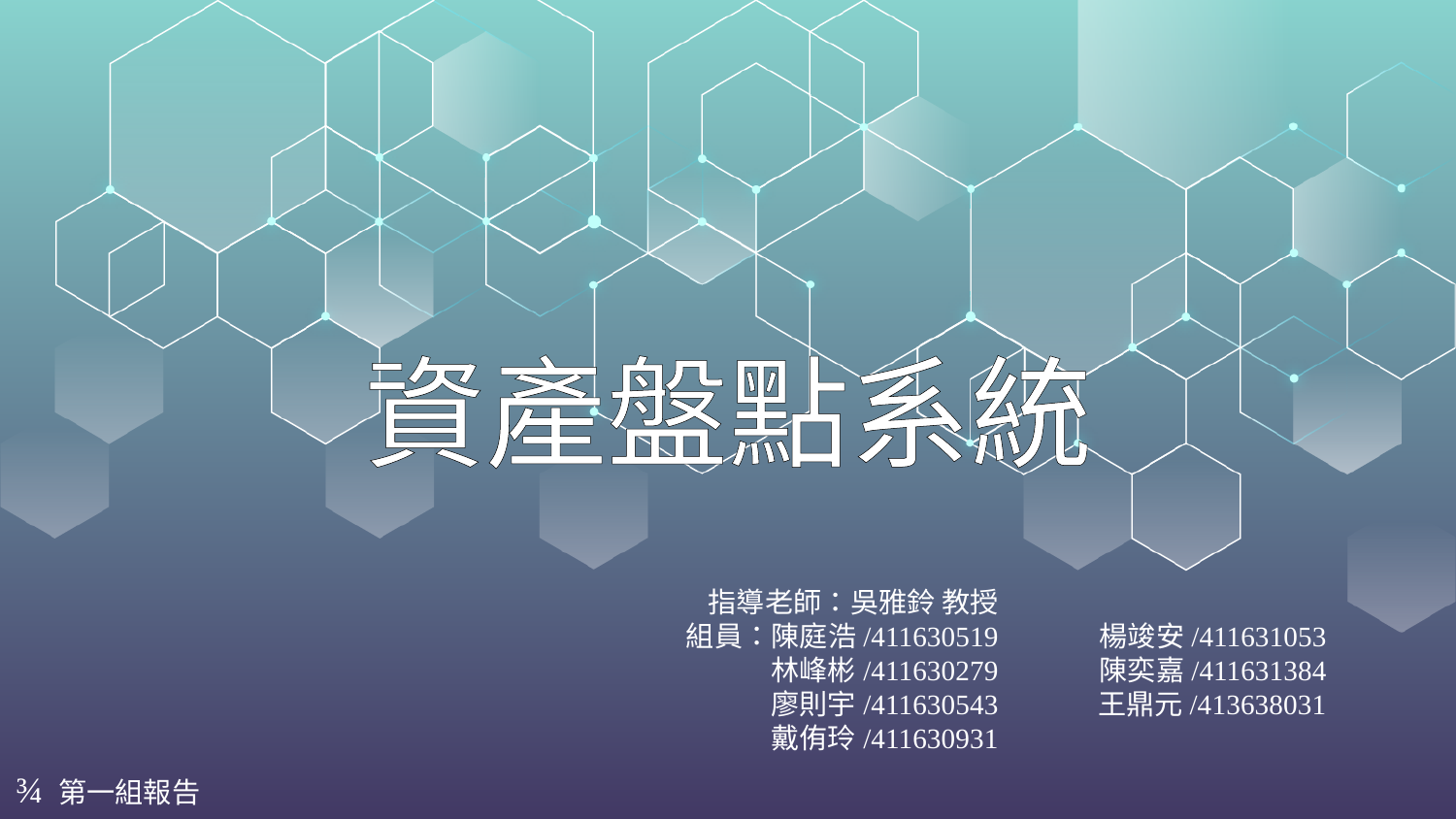

# 資產盤點系統
指導老師：吳雅鈴 教授
組員：陳庭浩/411630519
林峰彬/411630279
廖則宇/411630543
戴侑玲/411630931

楊竣安/411631053
陳奕嘉/411631384
王鼎元/413638031
¾ 第一組報告